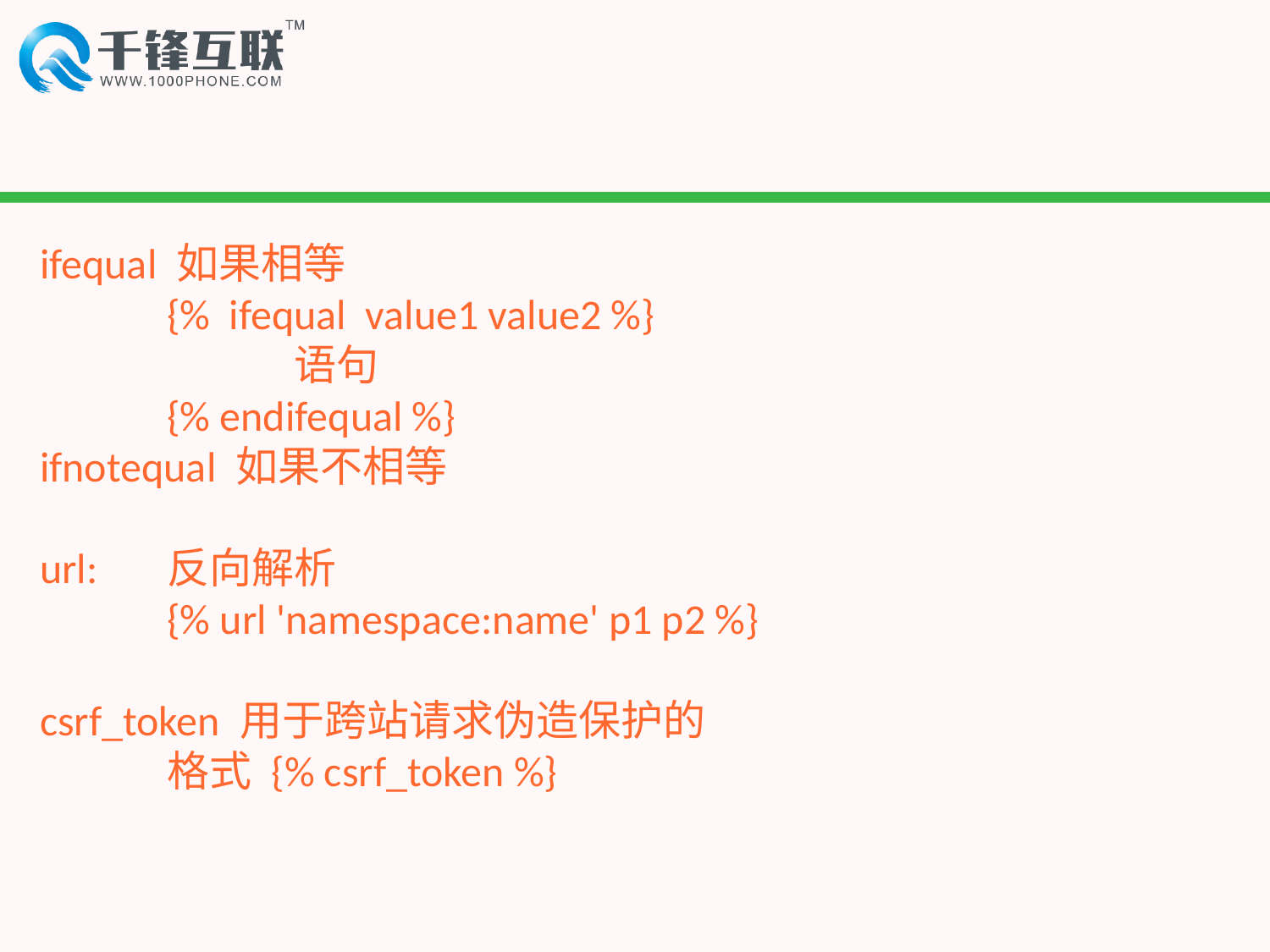

#
ifequal 如果相等
	{%  ifequal  value1 value2 %}
		语句
	{% endifequal %}
ifnotequal 如果不相等

url: 	反向解析
	{% url 'namespace:name' p1 p2 %}

csrf_token 用于跨站请求伪造保护的
	格式 {% csrf_token %}